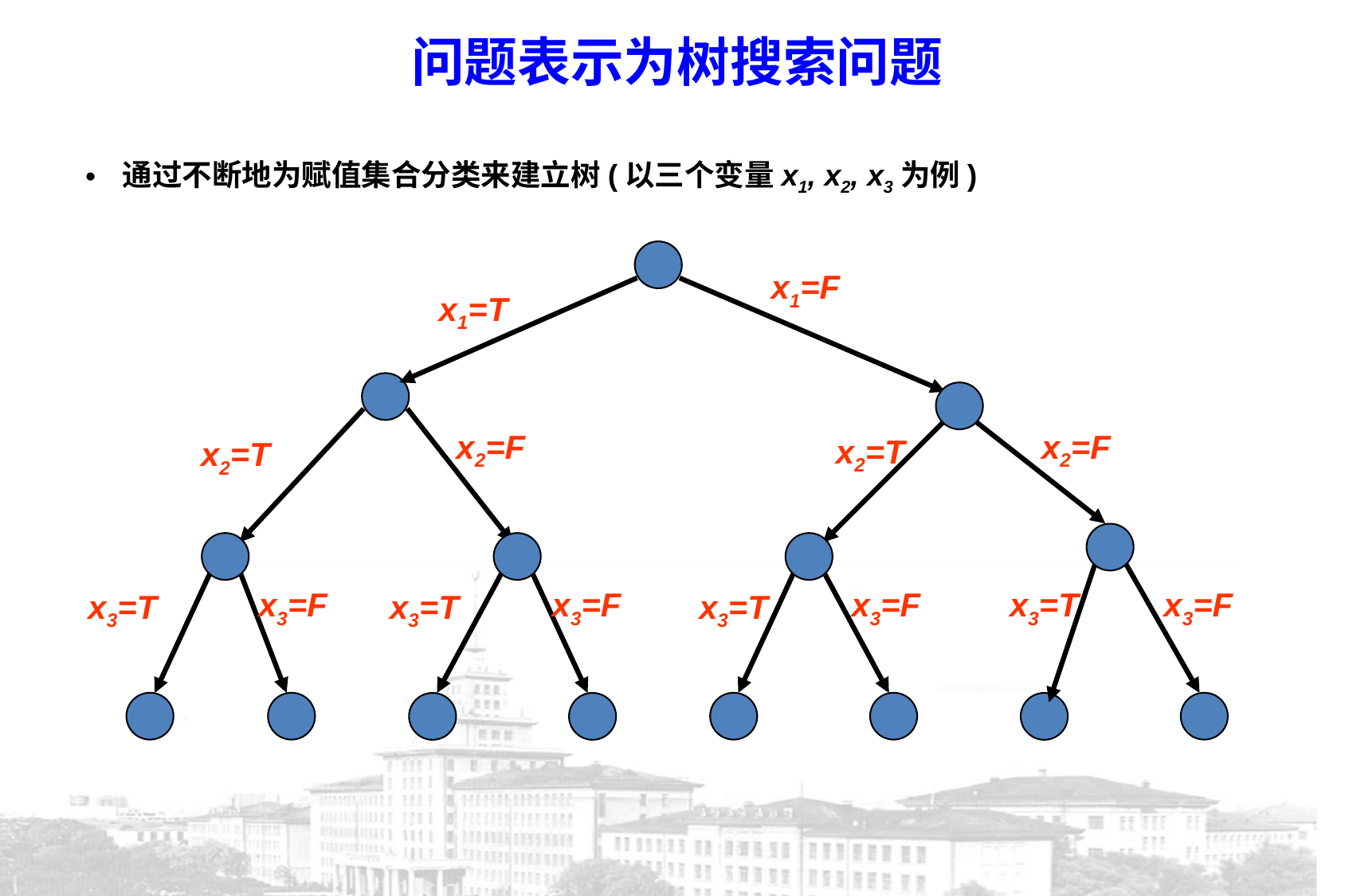

问题表示为树搜索问题
通过不断地为赋值集合分类来建立树(以三个变量x1, x2, x3为例)

x1=F

x1=T

x2=F

x2=F
x2=T
x2=T

x3=T
x3=F
x3=F
x3=F
x3=F
x3=T
x3=T
x3=T